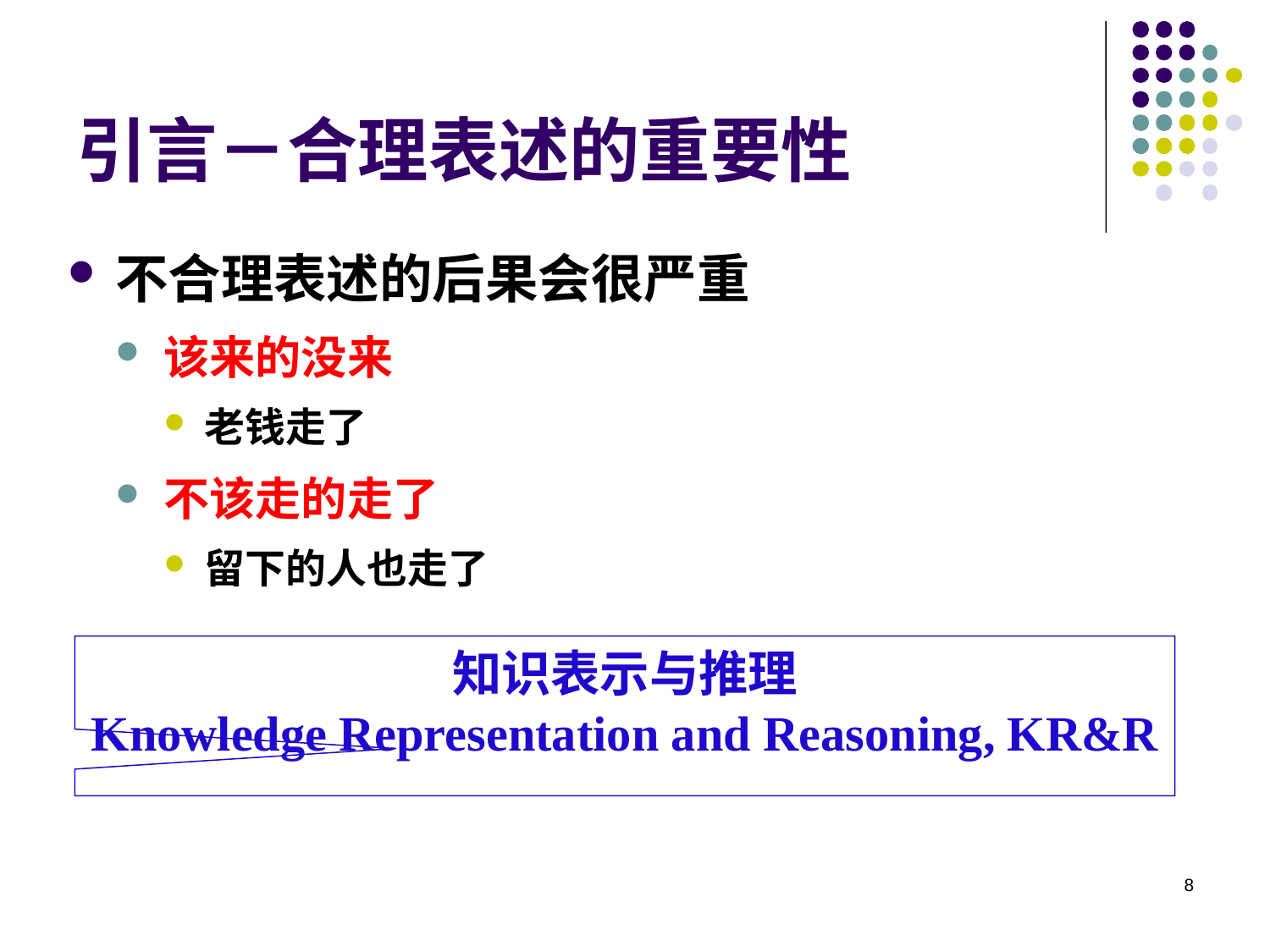

# 引言－合理表述的重要性
不合理表述的后果会很严重
该来的没来
老钱走了
不该走的走了
留下的人也走了

知识表示与推理
Knowledge Representation and Reasoning, KR&R
8